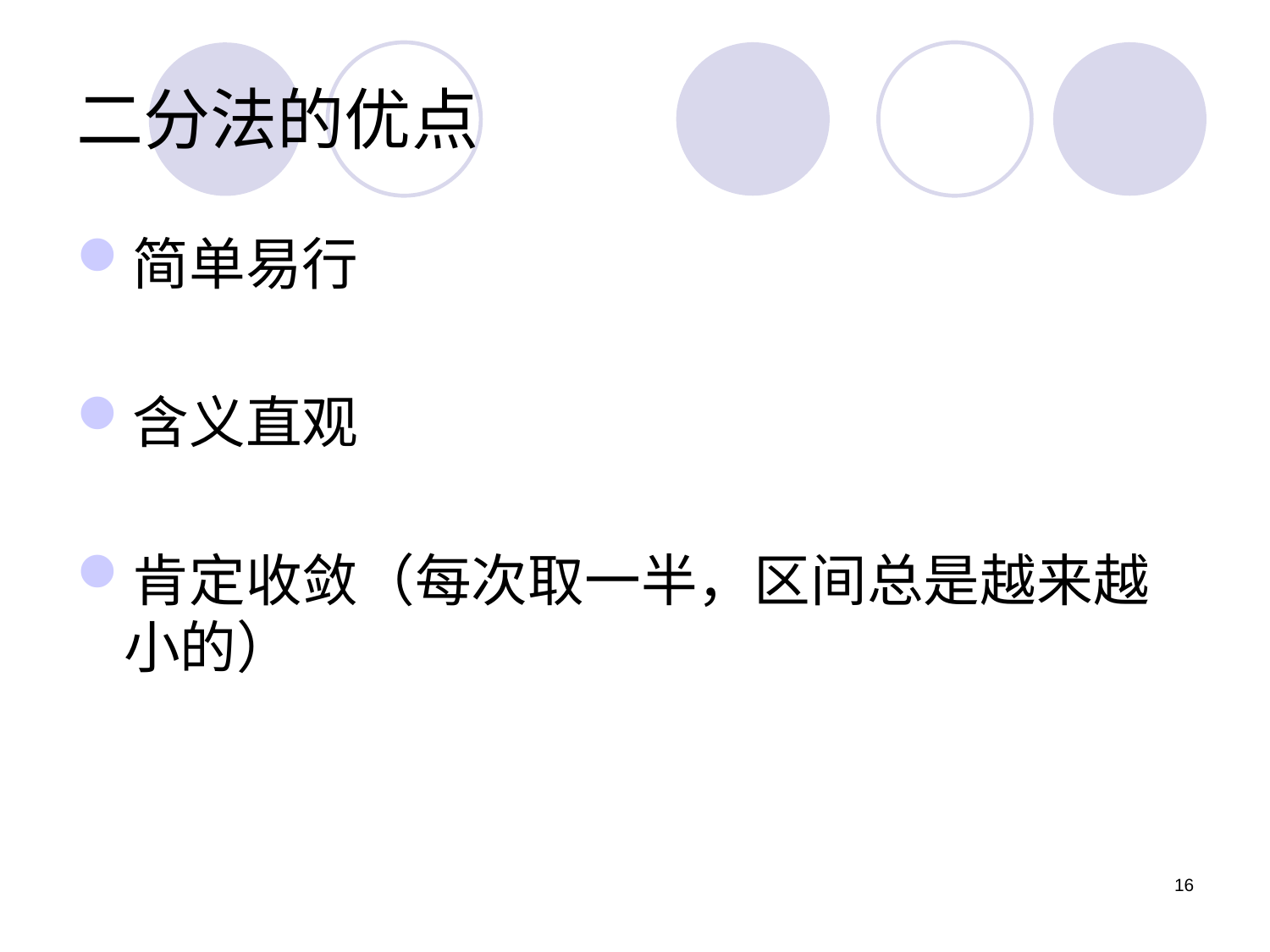

# 二分法的优点
简单易行

含义直观

肯定收敛（每次取一半，区间总是越来越小的）
16